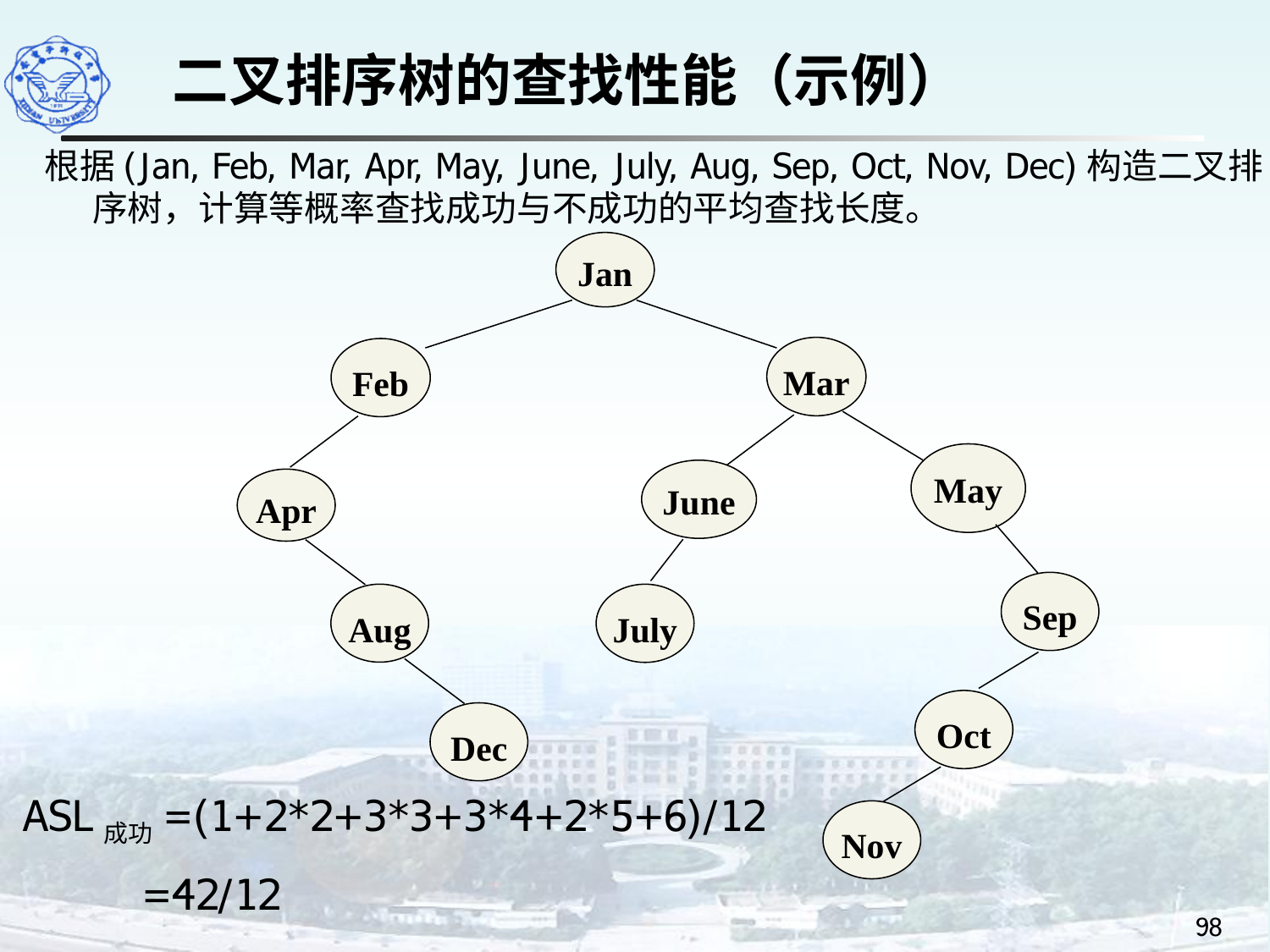

# 二叉排序树的查找性能（示例）
根据(Jan, Feb, Mar, Apr, May, June, July, Aug, Sep, Oct, Nov, Dec)构造二叉排序树，计算等概率查找成功与不成功的平均查找长度。
Jan

Mar
Feb

May
June
Apr

Sep
Aug
July

Oct
Dec

ASL成功=(1+2*2+3*3+3*4+2*5+6)/12
         =42/12
Nov
98